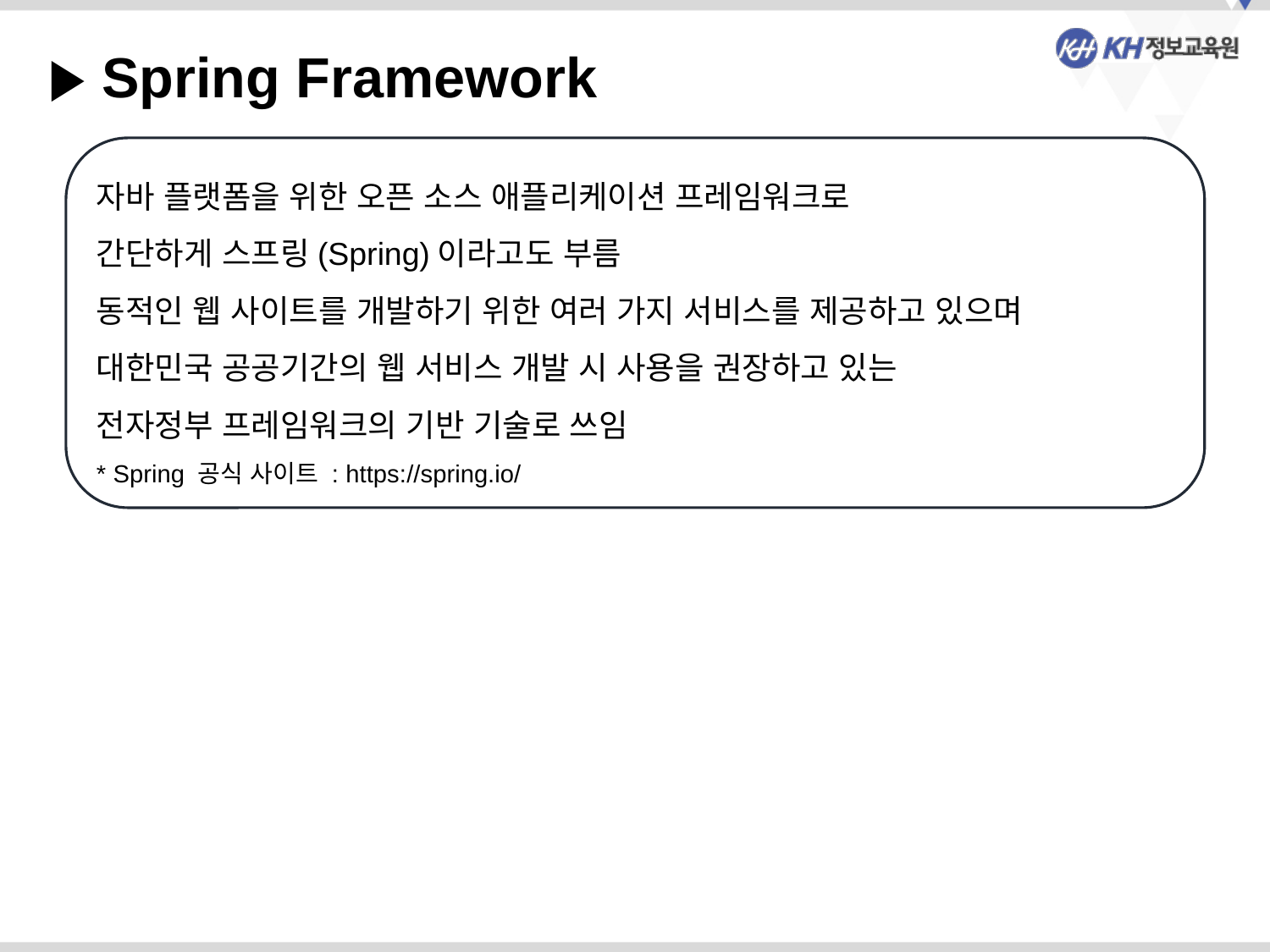

▶ Spring Framework
자바 플랫폼을 위한 오픈 소스 애플리케이션 프레임워크로
간단하게 스프링(Spring)이라고도 부름
동적인 웹 사이트를 개발하기 위한 여러 가지 서비스를 제공하고 있으며
대한민국 공공기간의 웹 서비스 개발 시 사용을 권장하고 있는
전자정부 프레임워크의 기반 기술로 쓰임
* Spring 공식 사이트 : https://spring.io/